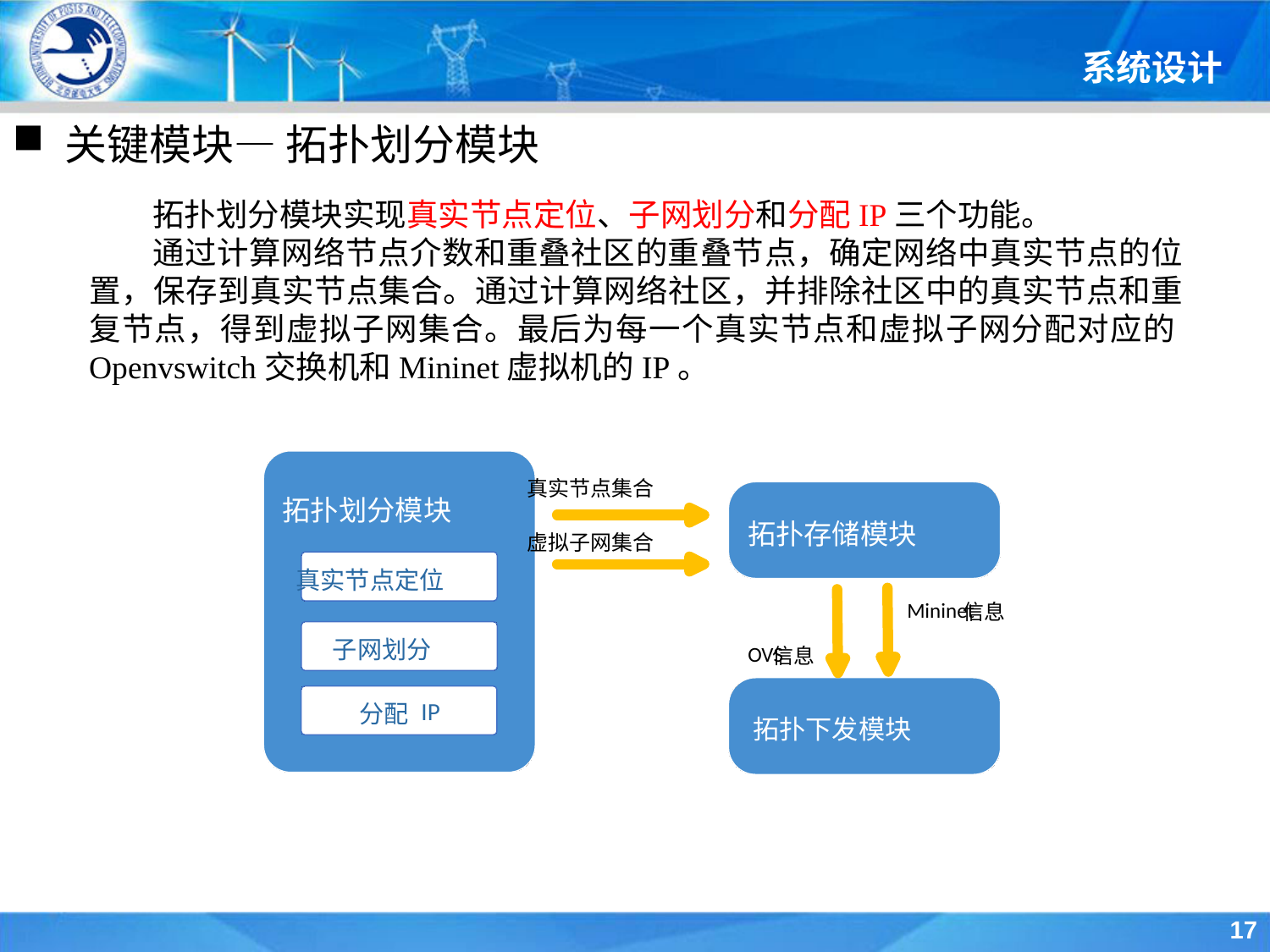

系统设计
 关键模块— 拓扑划分模块
拓扑划分模块实现真实节点定位、子网划分和分配IP三个功能。
通过计算网络节点介数和重叠社区的重叠节点，确定网络中真实节点的位置，保存到真实节点集合。通过计算网络社区，并排除社区中的真实节点和重复节点，得到虚拟子网集合。最后为每一个真实节点和虚拟子网分配对应的Openvswitch交换机和Mininet虚拟机的IP。

真实节点集合

拓扑划分模块

拓扑存储模块
虚拟子网集合

真实节点定位

Mininet
信息

子网划分
OVS
信息

IP
分配
拓扑下发模块